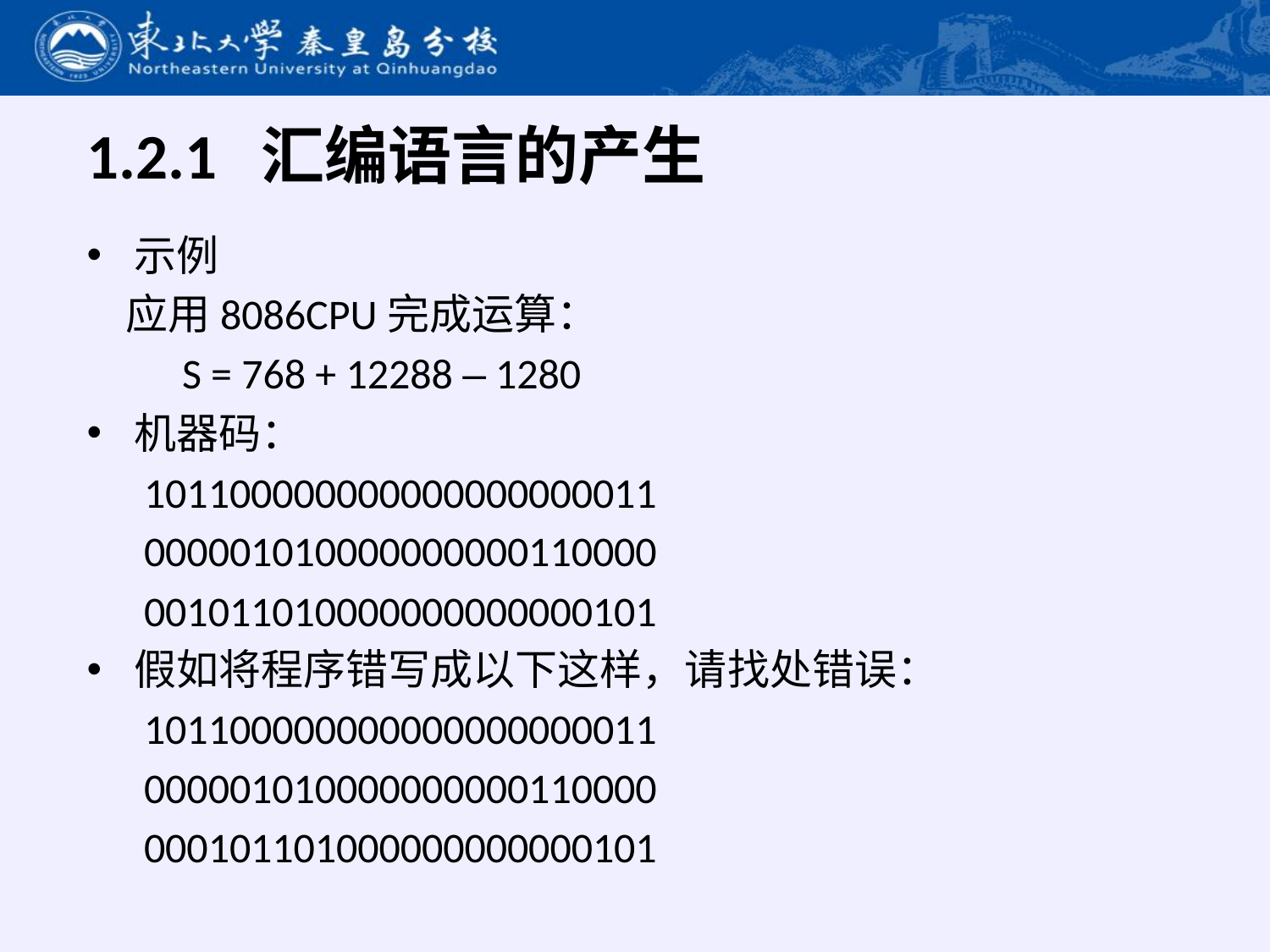

# 1.2.1  汇编语言的产生
示例
   应用8086CPU完成运算：
          S = 768 + 12288 – 1280
机器码：
      101100000000000000000011
      000001010000000000110000
      001011010000000000000101
假如将程序错写成以下这样，请找处错误：
      101100000000000000000011
      000001010000000000110000
      000101101000000000000101